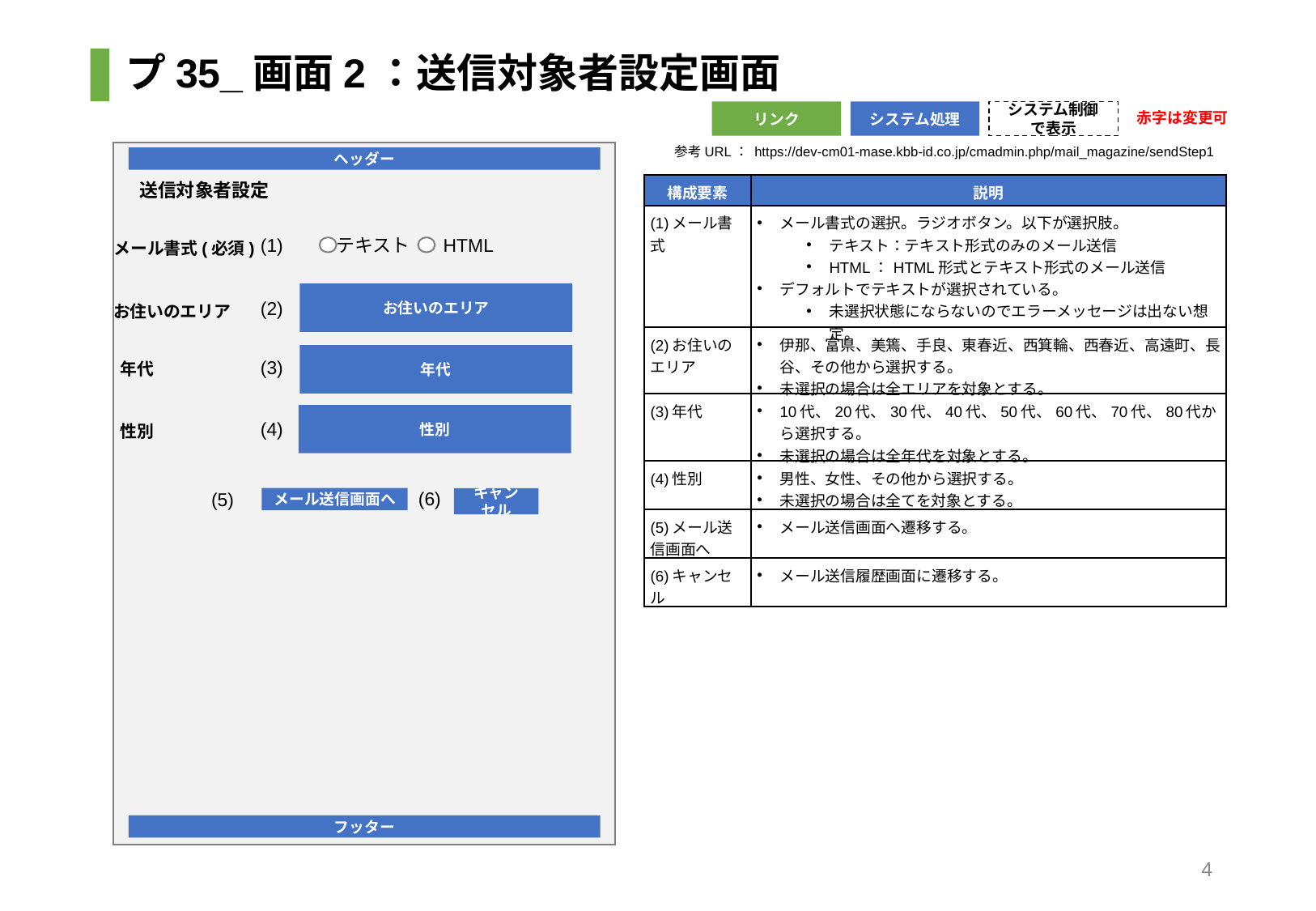

# プ35_画面2：送信対象者設定画面
赤字は変更可
リンク
システム処理
システム制御で表示
参考URL： https://dev-cm01-mase.kbb-id.co.jp/cmadmin.php/mail_magazine/sendStep1

ヘッダー
送信対象者設定
| 構成要素 | 説明 |
| --- | --- |
| (1)メール書式 | メール書式の選択。ラジオボタン。以下が選択肢。 テキスト：テキスト形式のみのメール送信 HTML：HTML形式とテキスト形式のメール送信 デフォルトでテキストが選択されている。 未選択状態にならないのでエラーメッセージは出ない想定。 |
| (2)お住いのエリア | 伊那、富県、美篶、手良、東春近、⻄箕輪、⻄春近、高遠町、⻑谷、その他から選択する。 未選択の場合は全エリアを対象とする。 |
| (3)年代 | 10代、20代、30代、40代、50代、60代、70代、80代から選択する。 未選択の場合は全年代を対象とする。 |
| (4)性別 | 男性、女性、その他から選択する。 未選択の場合は全てを対象とする。 |
| (5)メール送信画面へ | メール送信画面へ遷移する。 |
| (6)キャンセル | メール送信履歴画面に遷移する。 |
テキスト
HTML
(1)
メール書式(必須)

お住いのエリア
(2)
お住いのエリア
年代
(3)
年代
性別
(4)
性別
(6)
(5)
メール送信画面へ
キャンセル
フッター
4